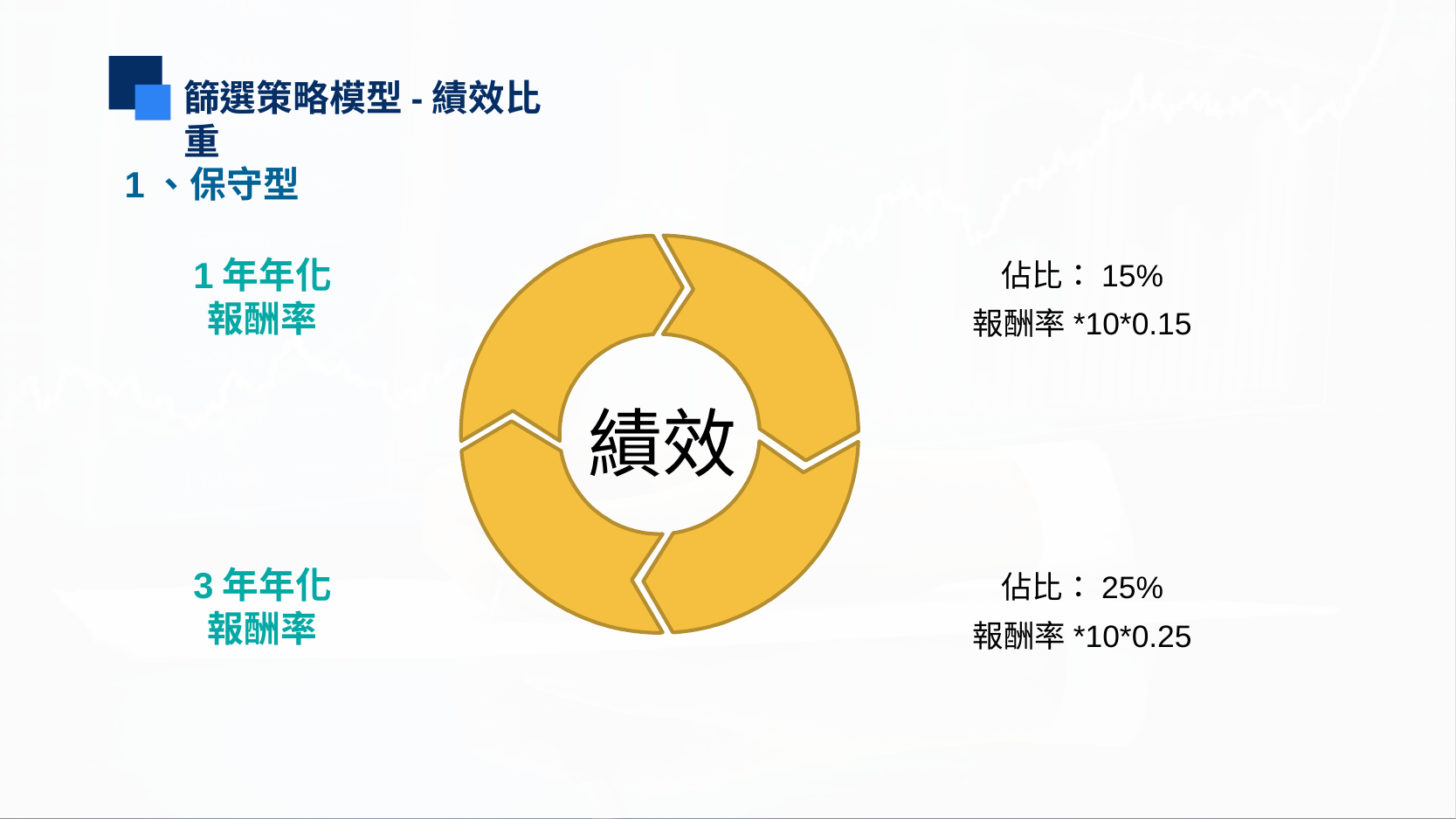

篩選策略模型-績效比重

1、保守型
佔比：15%
報酬率*10*0.15

1年年化
報酬率
績效
佔比：25%
報酬率*10*0.25
3年年化
報酬率